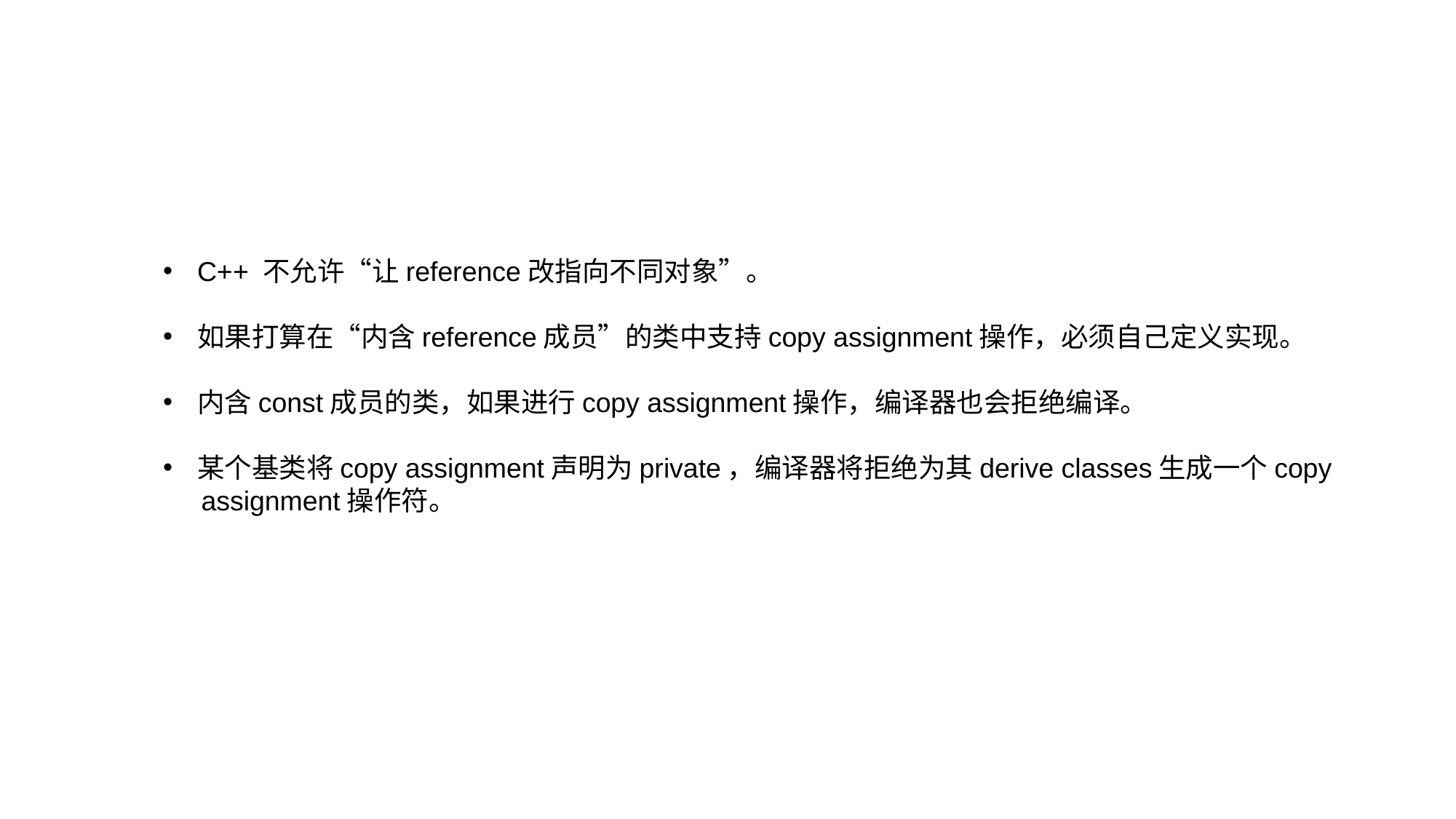

C++ 不允许“让reference改指向不同对象”。

如果打算在“内含reference成员”的类中支持copy assignment操作，必须自己定义实现。

内含const成员的类，如果进行copy assignment操作，编译器也会拒绝编译。

某个基类将copy assignment声明为private，编译器将拒绝为其derive classes生成一个copy
     assignment操作符。